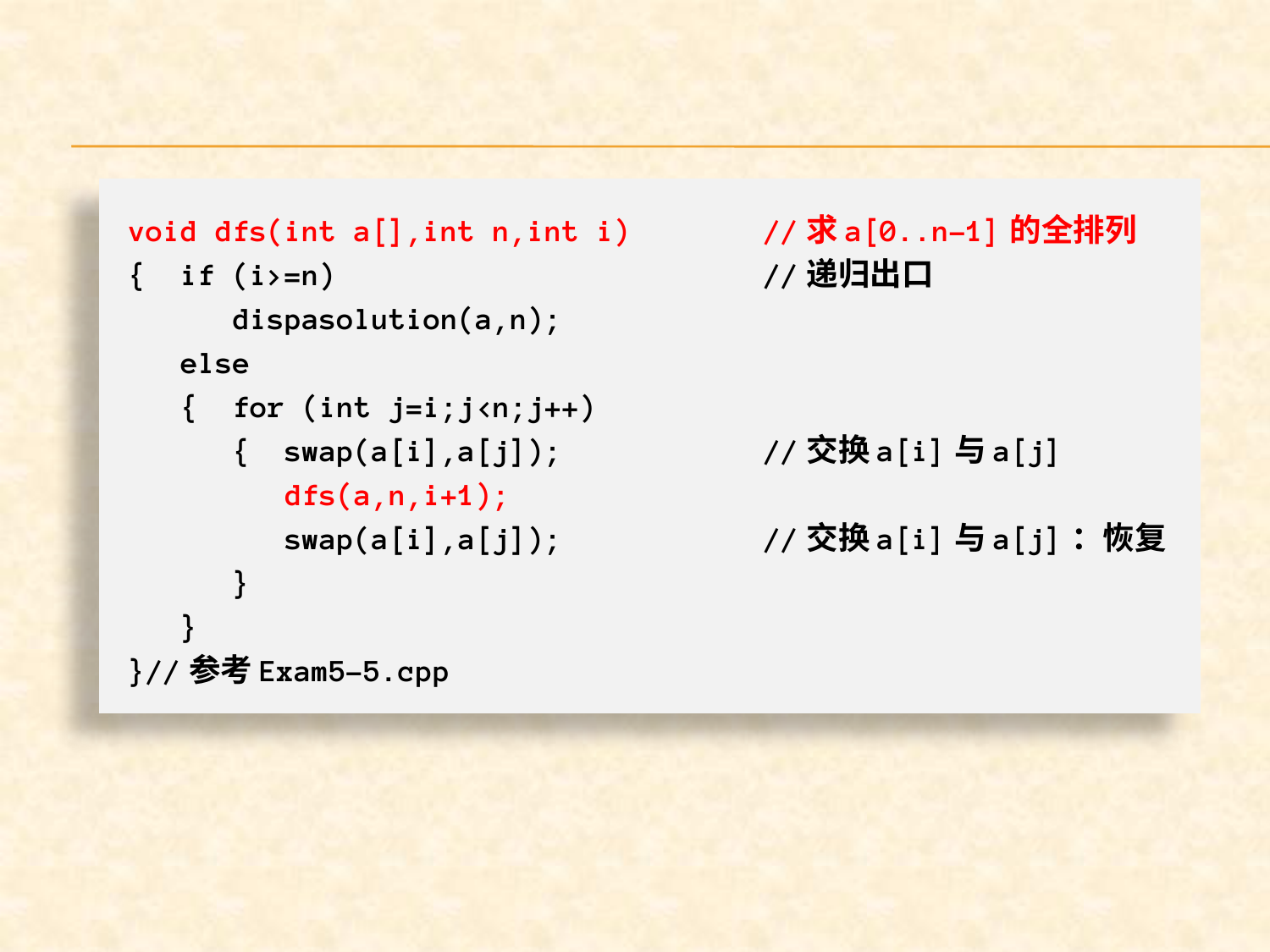

void dfs(int a[],int n,int i)		//求a[0..n-1]的全排列
{  if (i>=n)				//递归出口
      dispasolution(a,n);
   else
   {  for (int j=i;j<n;j++)
      {  swap(a[i],a[j]);		//交换a[i]与a[j]
         dfs(a,n,i+1);
         swap(a[i],a[j]);		//交换a[i]与a[j]：恢复
      }
   }
}//参考Exam5-5.cpp